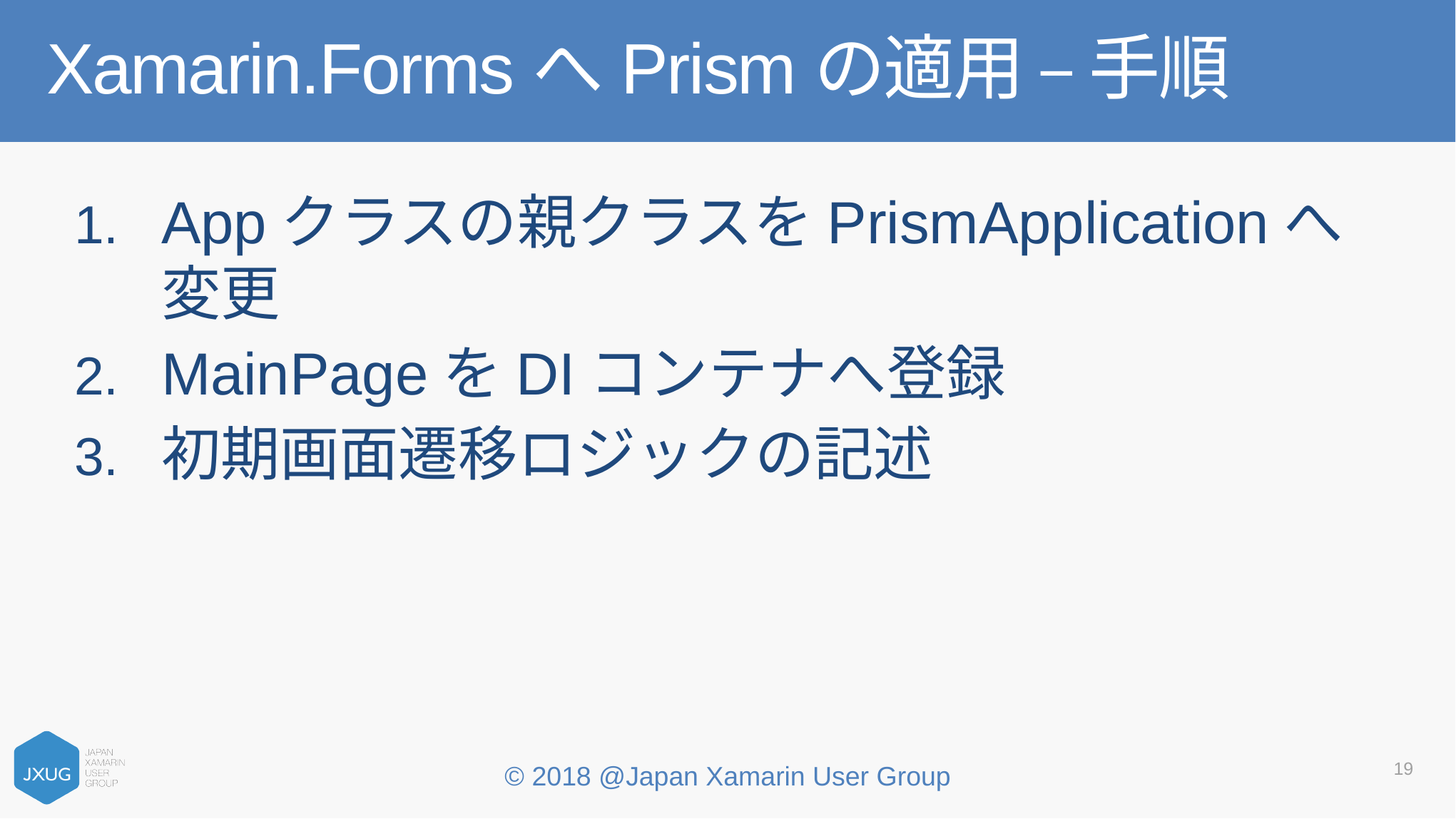

# Xamarin.FormsへPrismの適用 – 手順
Appクラスの親クラスをPrismApplicationへ変更
MainPageをDIコンテナへ登録
初期画面遷移ロジックの記述
19